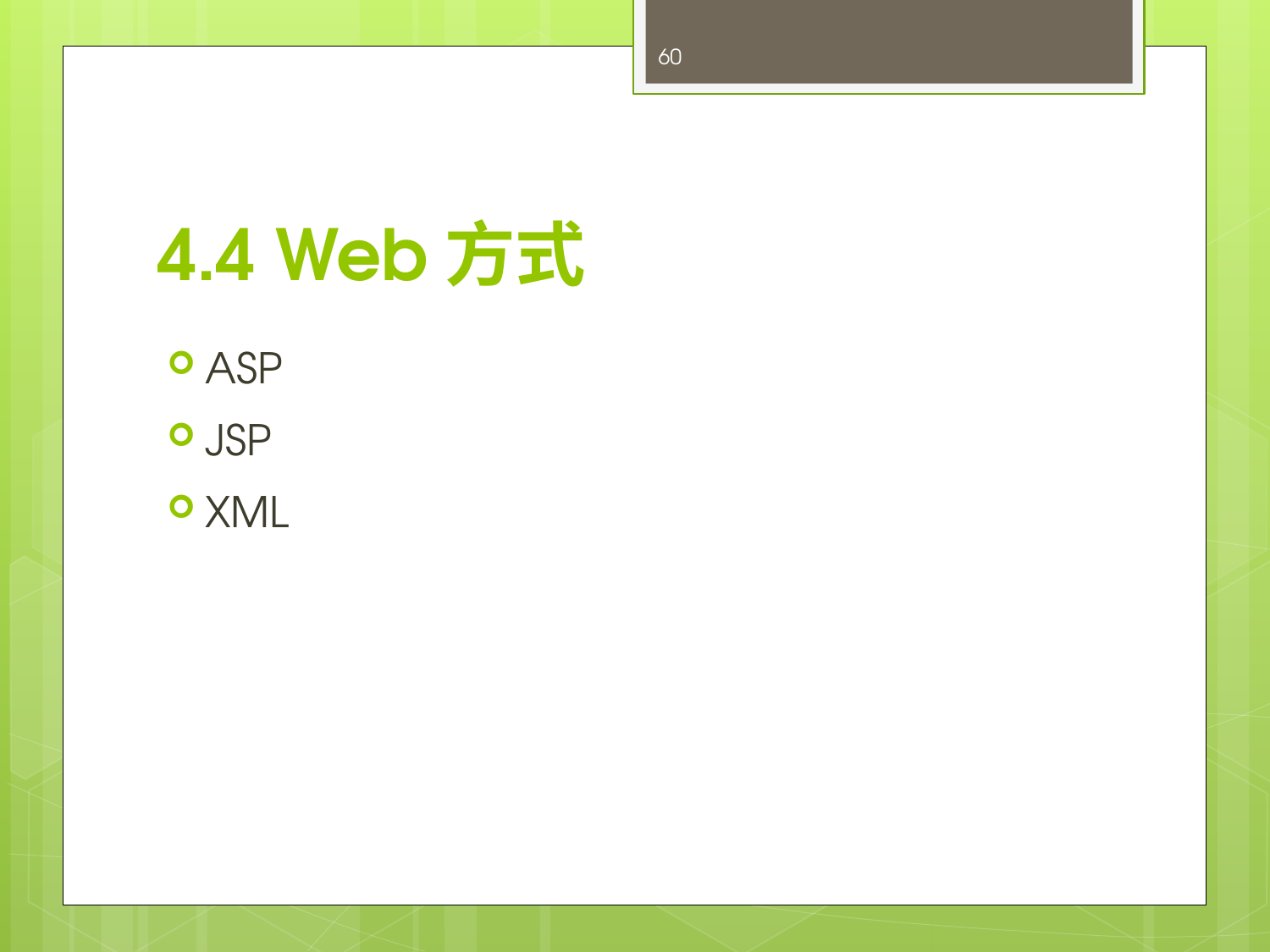

60
# 4.4 Web方式
ASP
JSP
XML